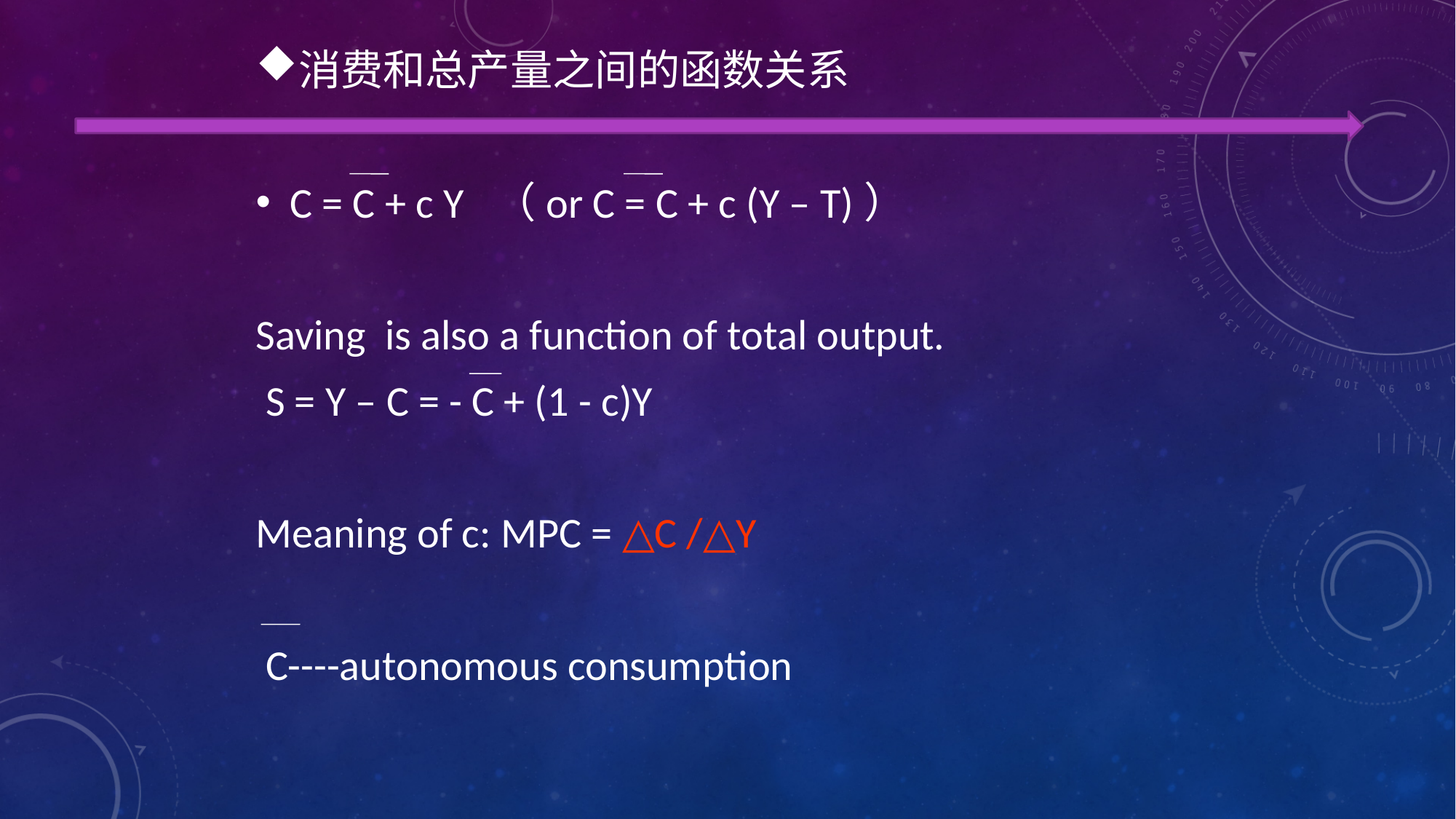

消费和总产量之间的函数关系

C = C + c Y  （or C = C + c (Y – T)）

Saving  is also a function of total output.
 S = Y – C = - C + (1 - c)Y

Meaning of c: MPC = △C /△Y

 C----autonomous consumption